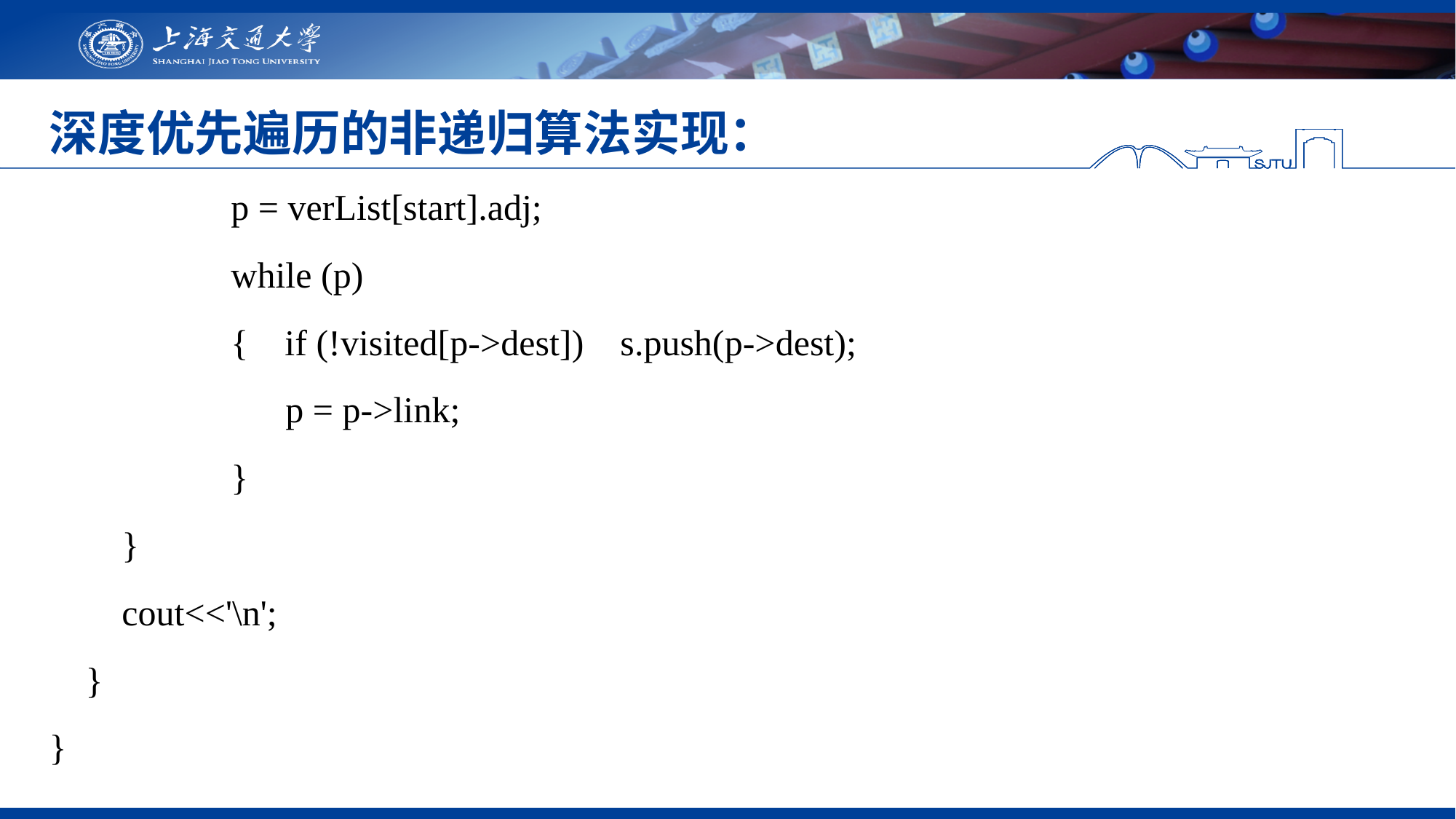

# 深度优先遍历的非递归算法实现：
	        p = verList[start].adj;
	        while (p)
	        {    if (!visited[p->dest])    s.push(p->dest);
                          p = p->link;
	        }
        }
        cout<<'\n';
    }
}